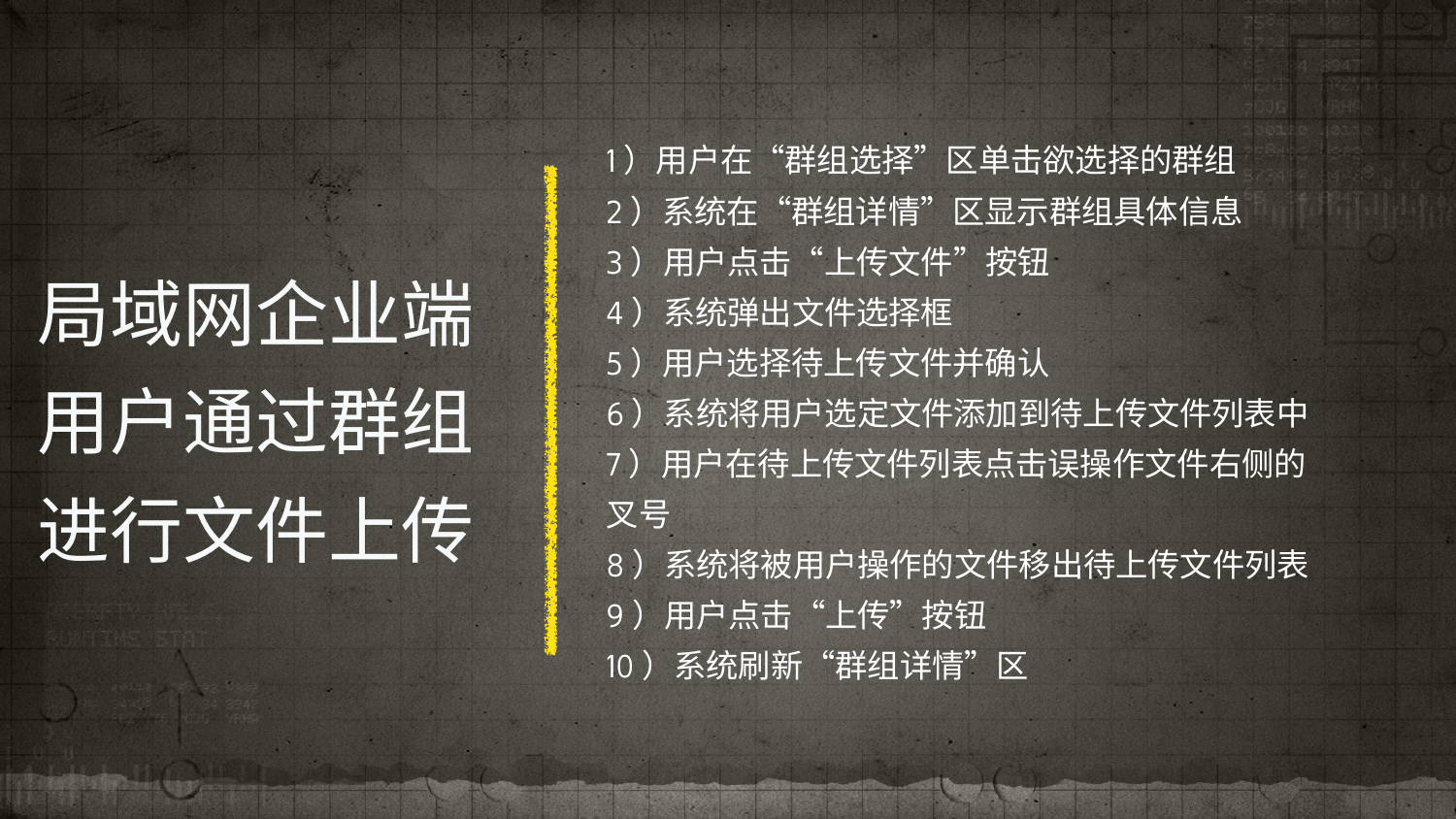

1）用户在“群组选择”区单击欲选择的群组
2）系统在“群组详情”区显示群组具体信息
3）用户点击“上传文件”按钮
4）系统弹出文件选择框
5）用户选择待上传文件并确认
6）系统将用户选定文件添加到待上传文件列表中
7）用户在待上传文件列表点击误操作文件右侧的叉号
8）系统将被用户操作的文件移出待上传文件列表
9）用户点击“上传”按钮
10）系统刷新“群组详情”区
# 局域网企业端用户通过群组进行文件上传